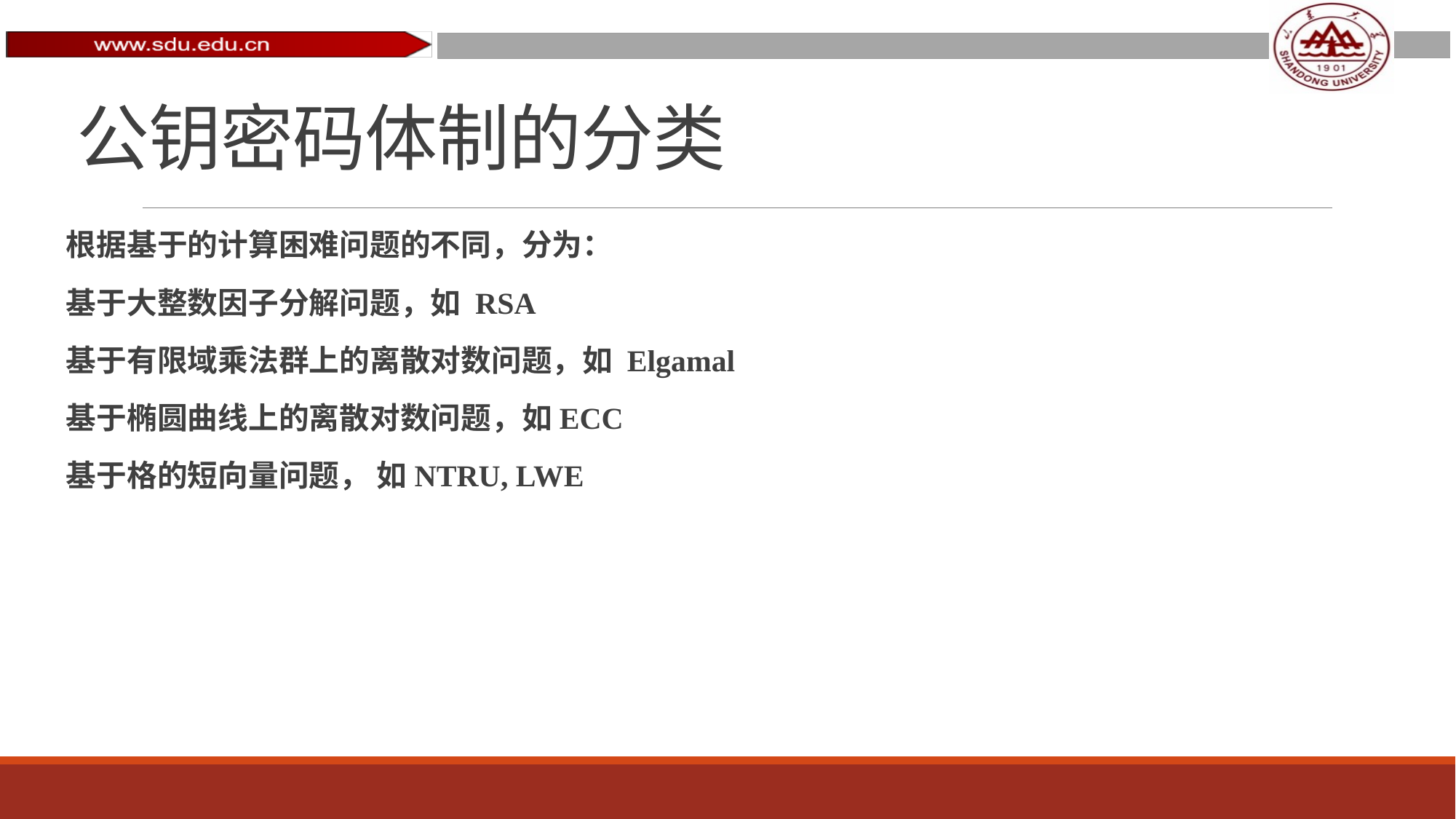

# 公钥密码体制的分类
根据基于的计算困难问题的不同，分为：
基于大整数因子分解问题，如 RSA
基于有限域乘法群上的离散对数问题，如 Elgamal
基于椭圆曲线上的离散对数问题，如ECC
基于格的短向量问题， 如NTRU, LWE